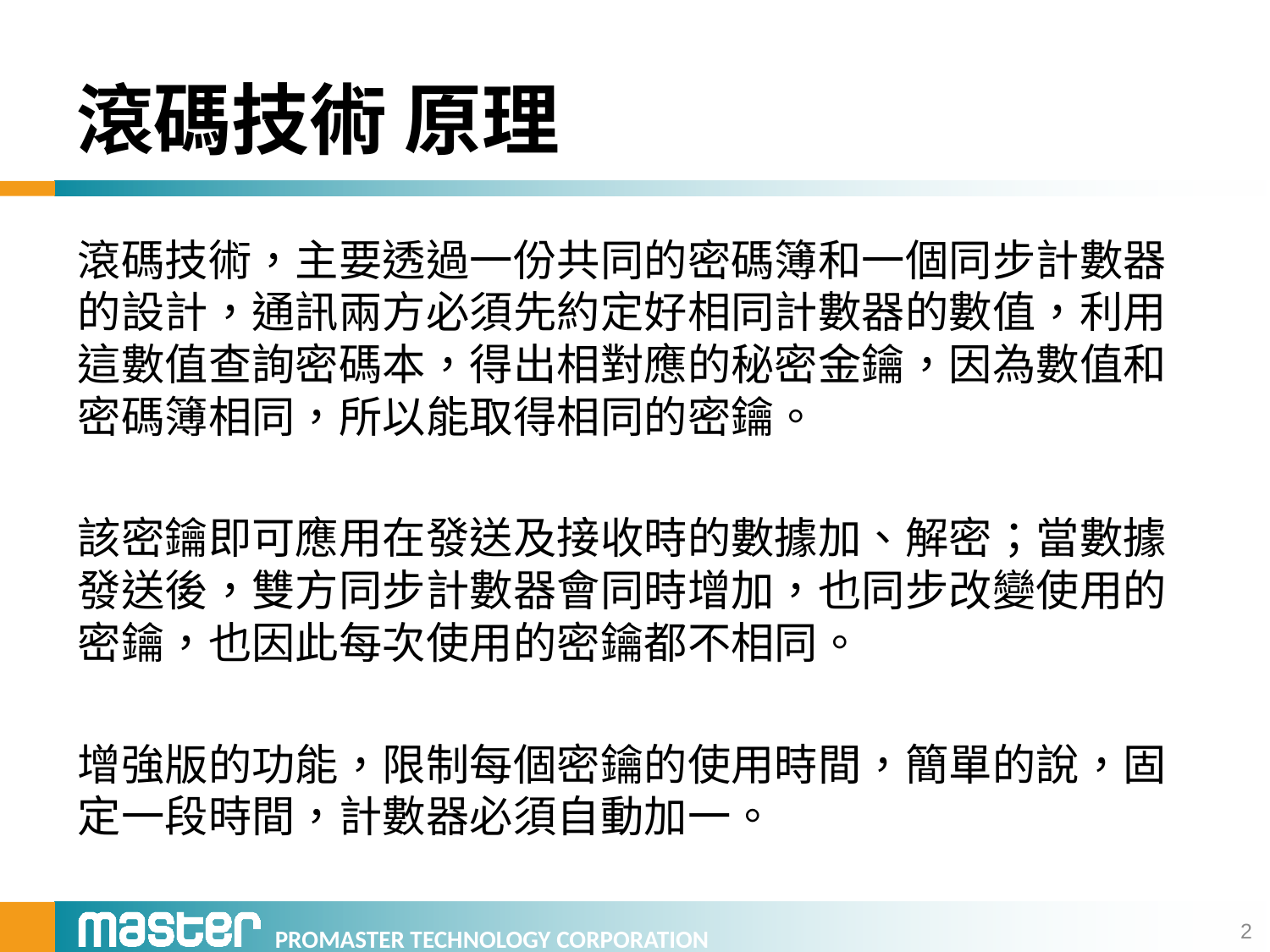

# 滾碼技術 原理
滾碼技術，主要透過一份共同的密碼簿和一個同步計數器的設計，通訊兩方必須先約定好相同計數器的數值，利用這數值查詢密碼本，得出相對應的秘密金鑰，因為數值和密碼簿相同，所以能取得相同的密鑰。

該密鑰即可應用在發送及接收時的數據加、解密；當數據發送後，雙方同步計數器會同時增加，也同步改變使用的密鑰，也因此每次使用的密鑰都不相同。

增強版的功能，限制每個密鑰的使用時間，簡單的說，固定一段時間，計數器必須自動加一。
2